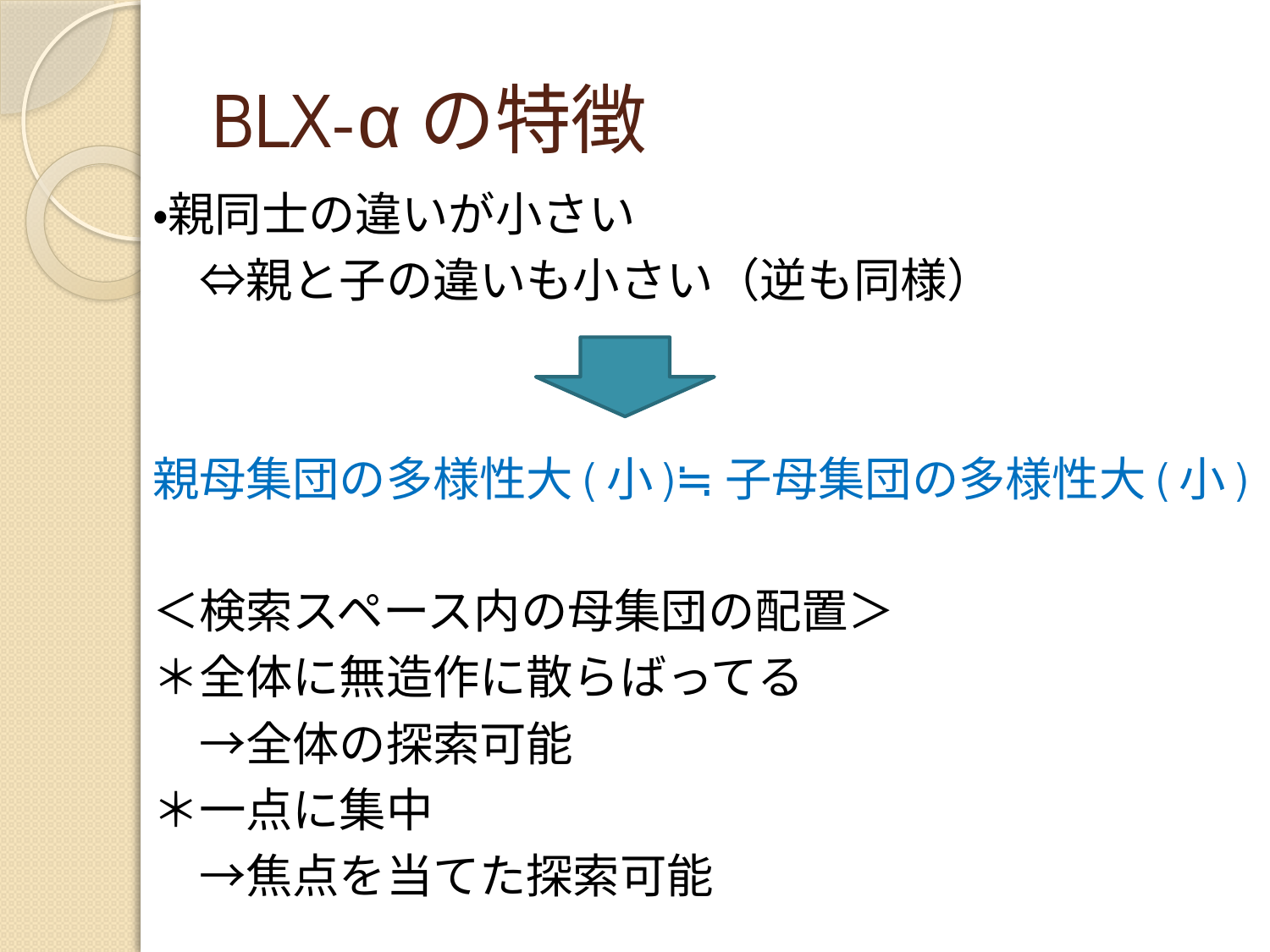

# BLX-αの特徴
・親同士の違いが小さい
　⇔親と子の違いも小さい（逆も同様）

親母集団の多様性大(小)≒子母集団の多様性大(小)

＜検索スペース内の母集団の配置＞
＊全体に無造作に散らばってる
　→全体の探索可能
＊一点に集中
　→焦点を当てた探索可能